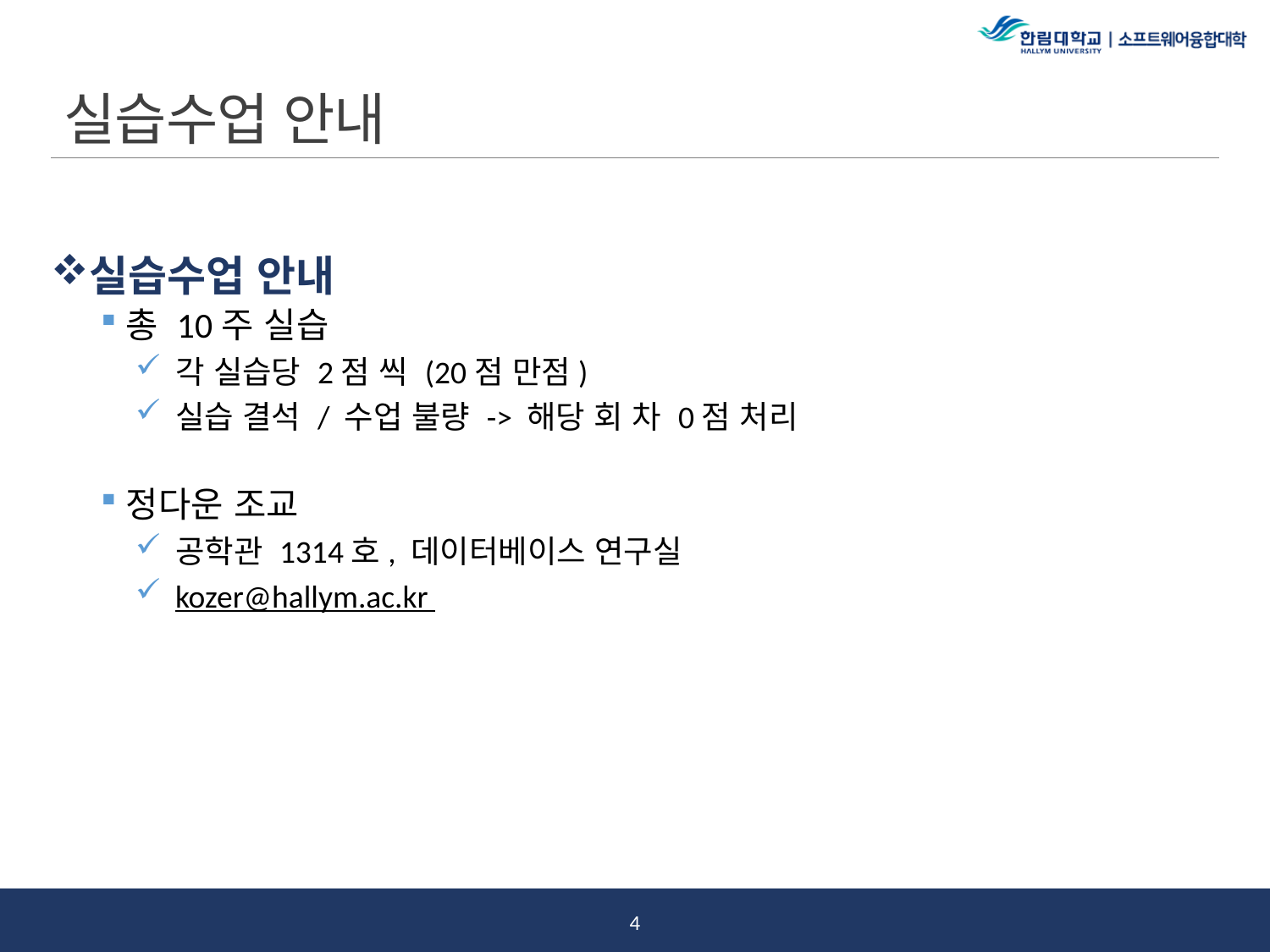

# 실습수업 안내

실습수업 안내
총 10주 실습
각 실습당 2점 씩 (20점 만점)
실습 결석 / 수업 불량 -> 해당 회 차 0점 처리

정다운 조교
공학관 1314호, 데이터베이스 연구실
kozer@hallym.ac.kr

4